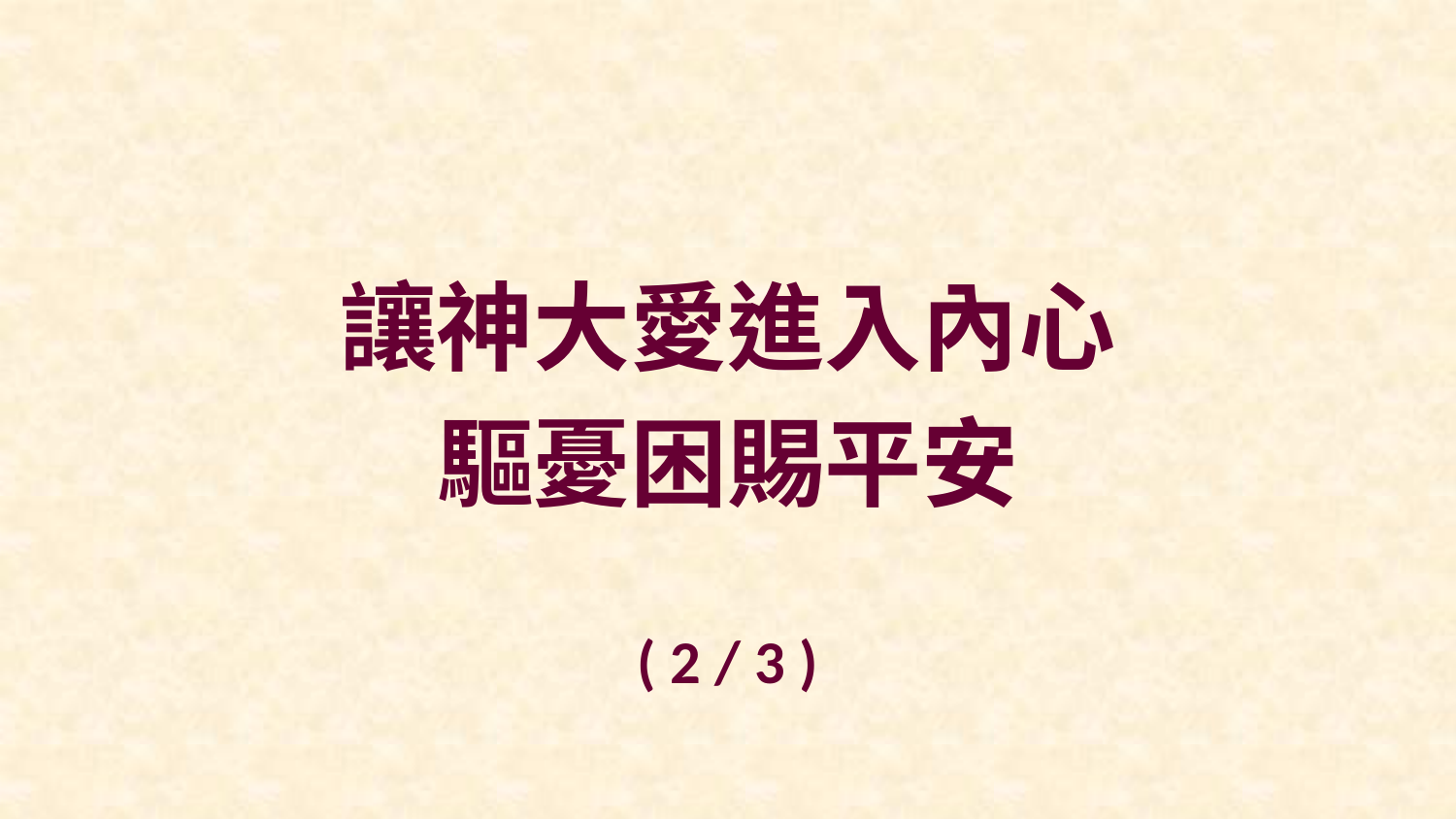

讓神大愛進入內心
驅憂困賜平安
( 2 / 3 )